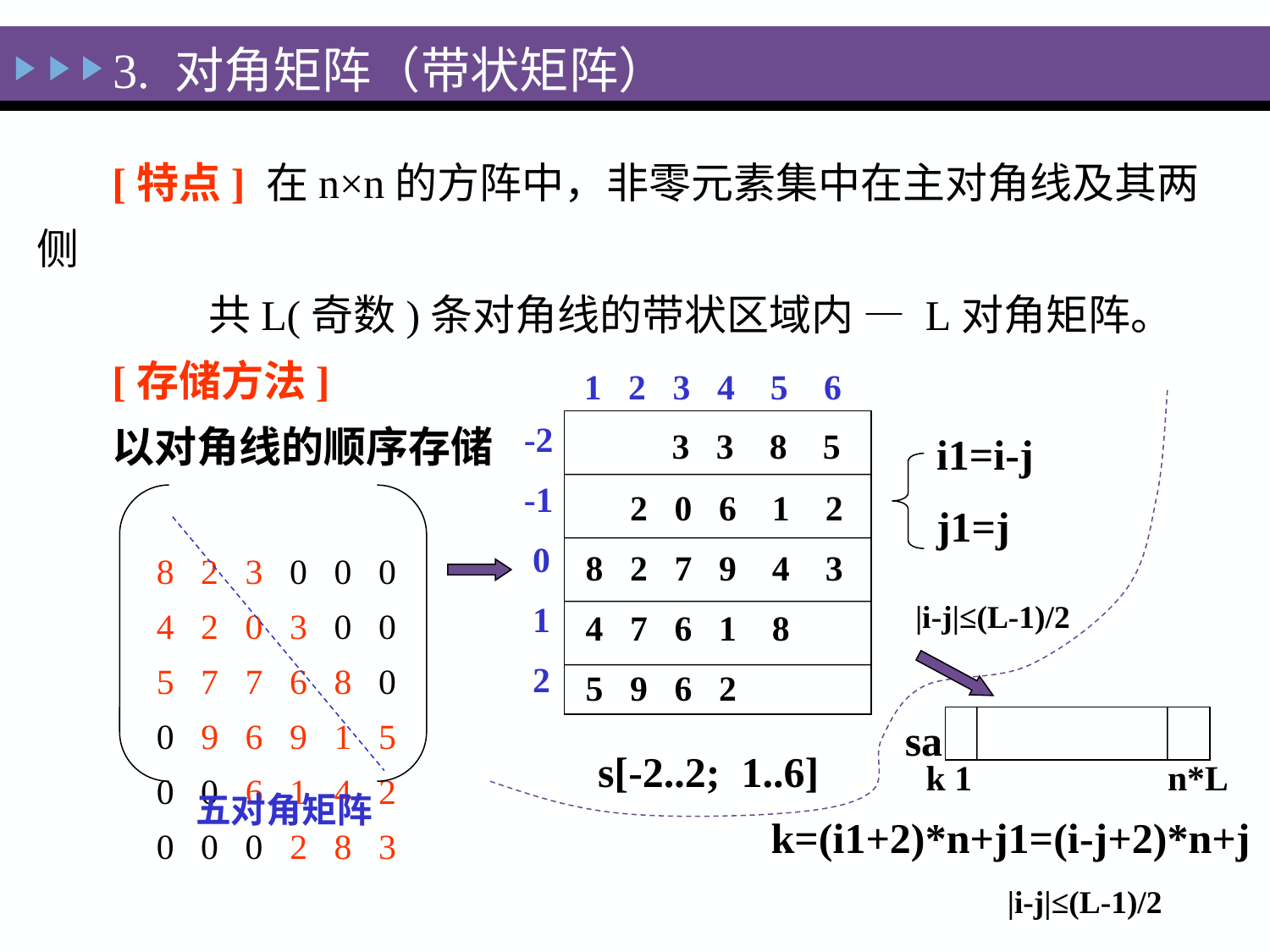

# 3. 对角矩阵（带状矩阵）
[特点] 在n×n的方阵中，非零元素集中在主对角线及其两侧
                  共L(奇数)条对角线的带状区域内 — L对角矩阵。
[存储方法]
以对角线的顺序存储

     8   2   3   0   0   0
     4   2   0   3   0   0
     5   7   7   6   8   0
     0   9   6   9   1   5
     0   0   6   1   4   2
     0   0   0   2   8   3
  1   2   3   4    5    6

-2
-1
 0
 1
 2
         3   3    8    5
      2   0   6    1    2
 8   2   7   9    4    3
 4   7   6   1    8
 5   9   6   2
i1=i-j
j1=j

|i-j|≤(L-1)/2

sa

s[-2..2;  1..6]
k 1                      n*L
五对角矩阵
k=(i1+2)*n+j1=(i-j+2)*n+j
|i-j|≤(L-1)/2